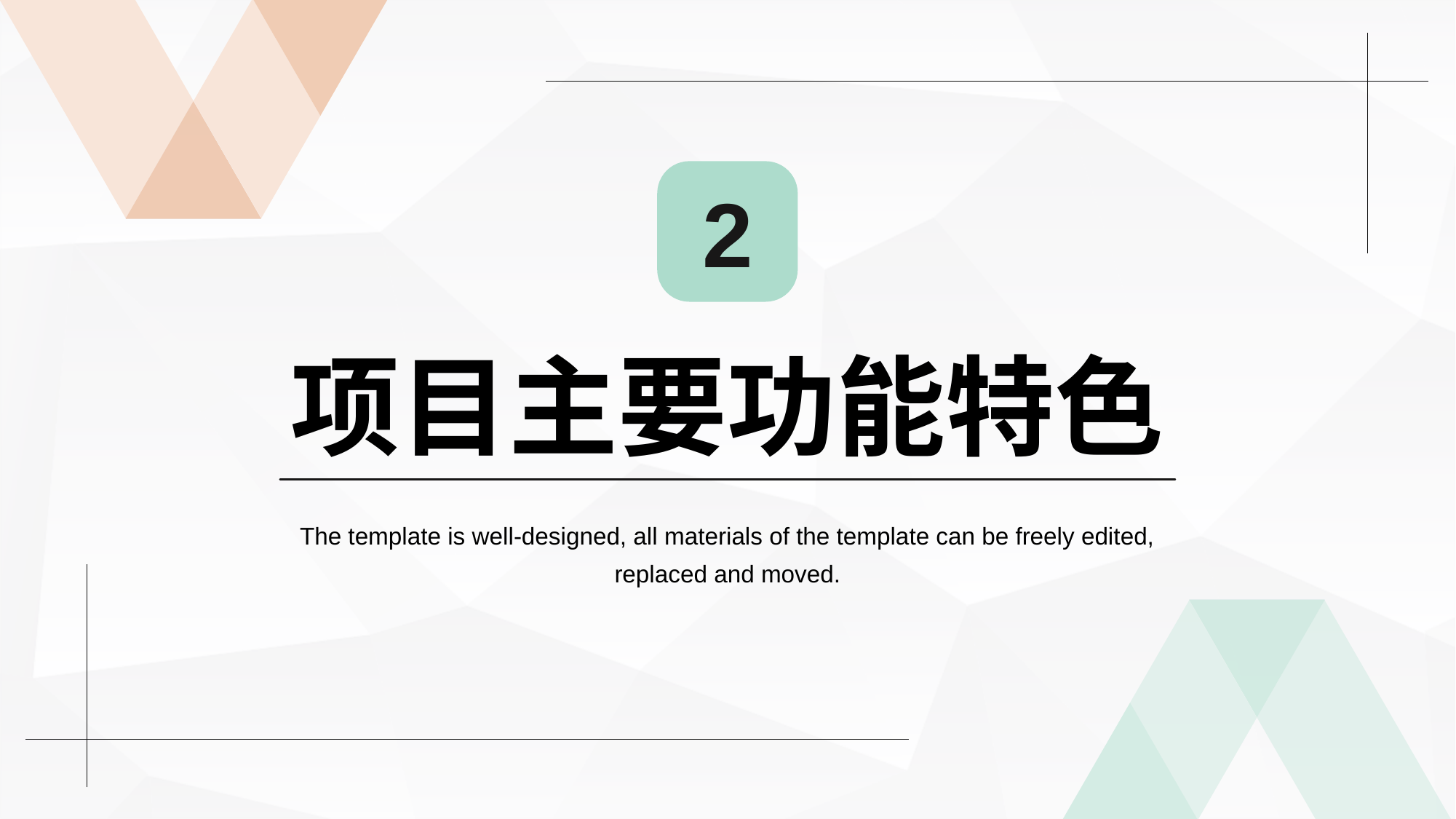

2
项目主要功能特色
The template is well-designed, all materials of the template can be freely edited, replaced and moved.